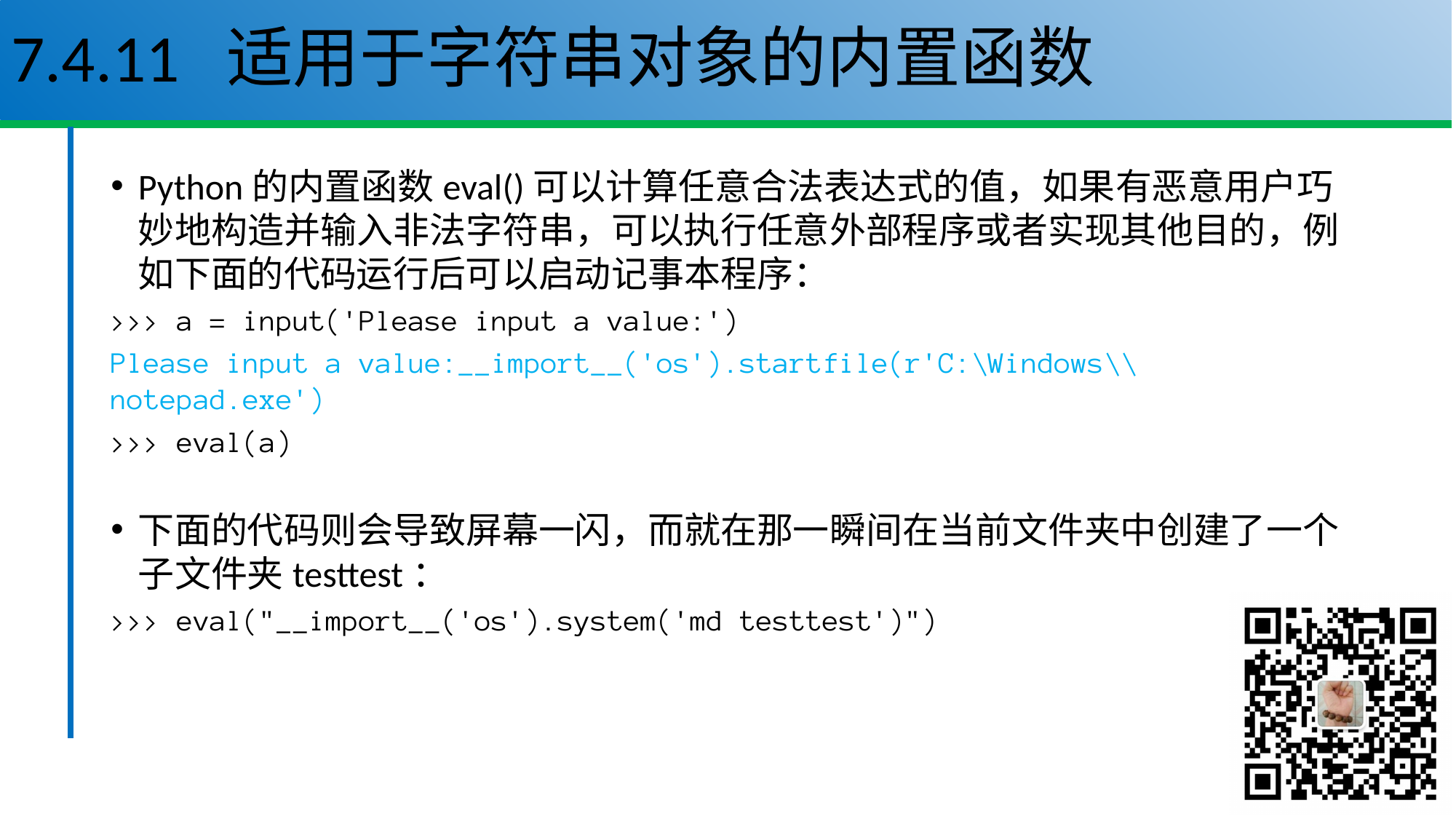

# 7.4.11  适用于字符串对象的内置函数
Python的内置函数eval()可以计算任意合法表达式的值，如果有恶意用户巧妙地构造并输入非法字符串，可以执行任意外部程序或者实现其他目的，例如下面的代码运行后可以启动记事本程序：
>>> a = input('Please input a value:')
Please input a value:__import__('os').startfile(r'C:\Windows\\notepad.exe')
>>> eval(a)

下面的代码则会导致屏幕一闪，而就在那一瞬间在当前文件夹中创建了一个子文件夹testtest：
>>> eval("__import__('os').system('md testtest')")
47